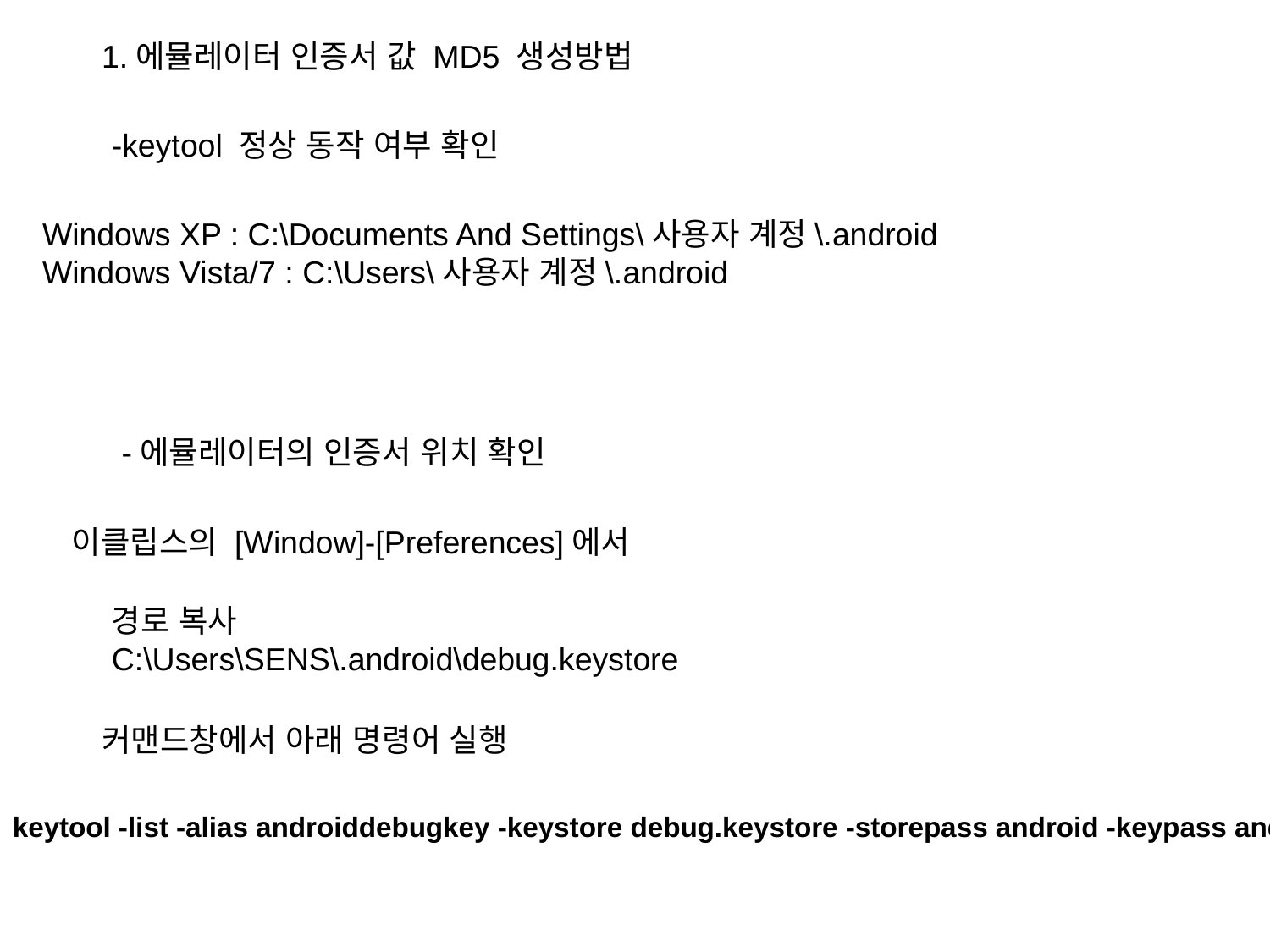

1.에뮬레이터 인증서 값 MD5 생성방법
-keytool 정상 동작 여부 확인
Windows XP : C:\Documents And Settings\사용자 계정\.android
Windows Vista/7 : C:\Users\사용자 계정\.android
-에뮬레이터의 인증서 위치 확인
이클립스의 [Window]-[Preferences]에서
경로 복사
C:\Users\SENS\.android\debug.keystore
커맨드창에서 아래 명령어 실행
keytool -list -alias androiddebugkey -keystore debug.keystore -storepass android -keypass android